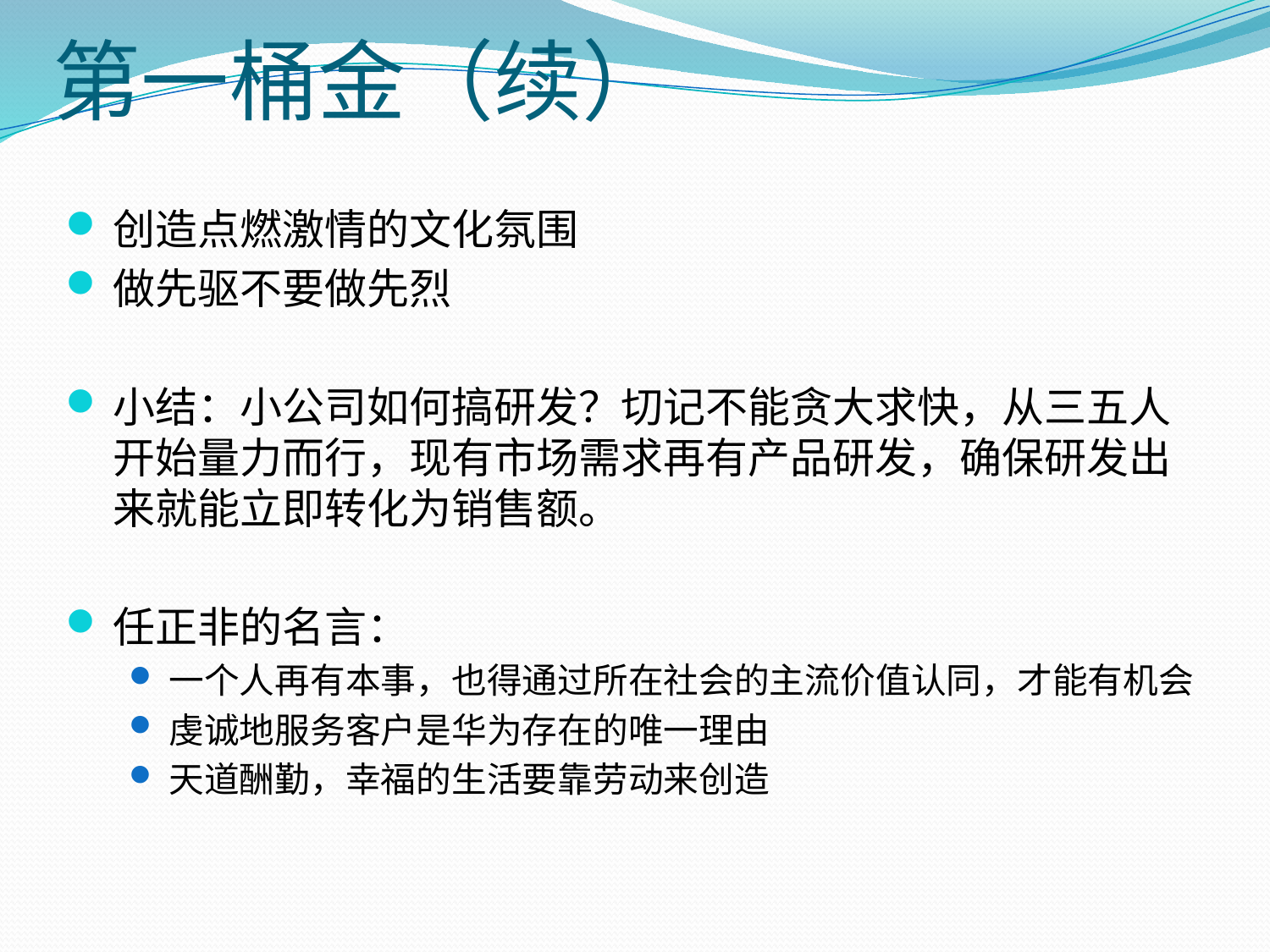

# 第一桶金（续）
创造点燃激情的文化氛围
做先驱不要做先烈

小结：小公司如何搞研发？切记不能贪大求快，从三五人开始量力而行，现有市场需求再有产品研发，确保研发出来就能立即转化为销售额。

任正非的名言：
一个人再有本事，也得通过所在社会的主流价值认同，才能有机会
虔诚地服务客户是华为存在的唯一理由
天道酬勤，幸福的生活要靠劳动来创造